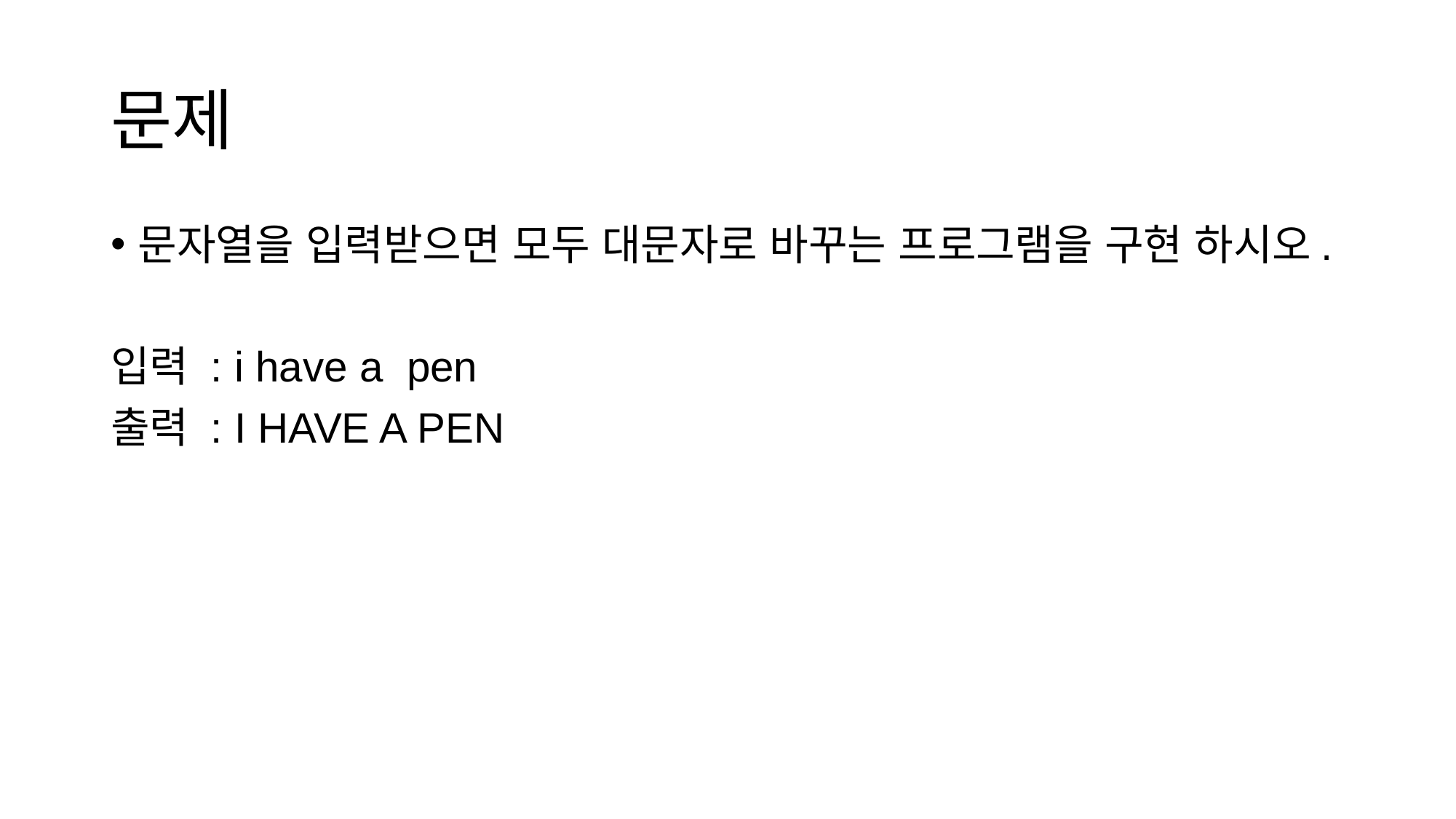

# 문제
문자열을 입력받으면 모두 대문자로 바꾸는 프로그램을 구현 하시오.

입력 : i have a  pen
출력 : I HAVE A PEN